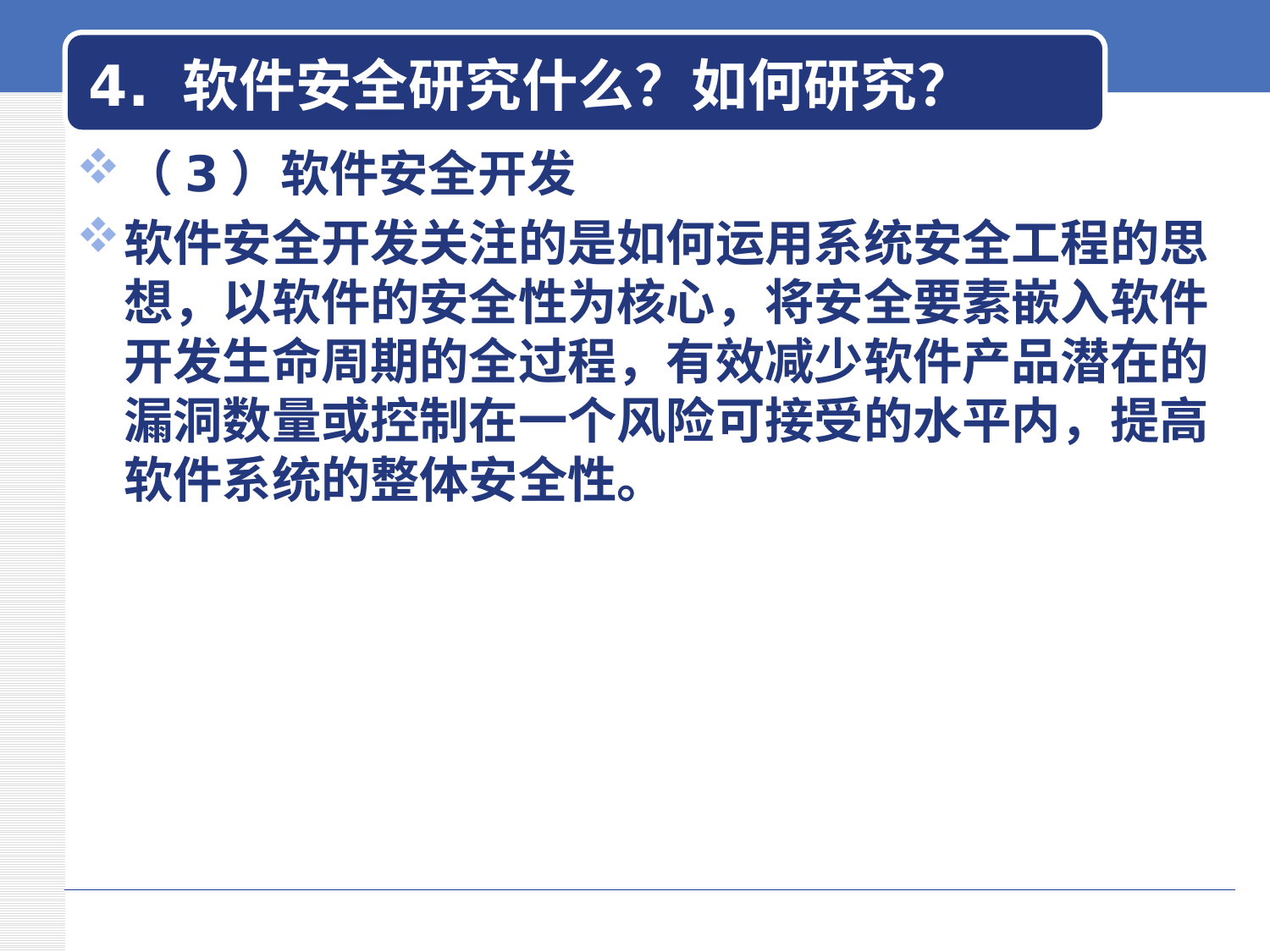

# 4. 软件安全研究什么？如何研究？
（3）软件安全开发
软件安全开发关注的是如何运用系统安全工程的思想，以软件的安全性为核心，将安全要素嵌入软件开发生命周期的全过程，有效减少软件产品潜在的漏洞数量或控制在一个风险可接受的水平内，提高软件系统的整体安全性。